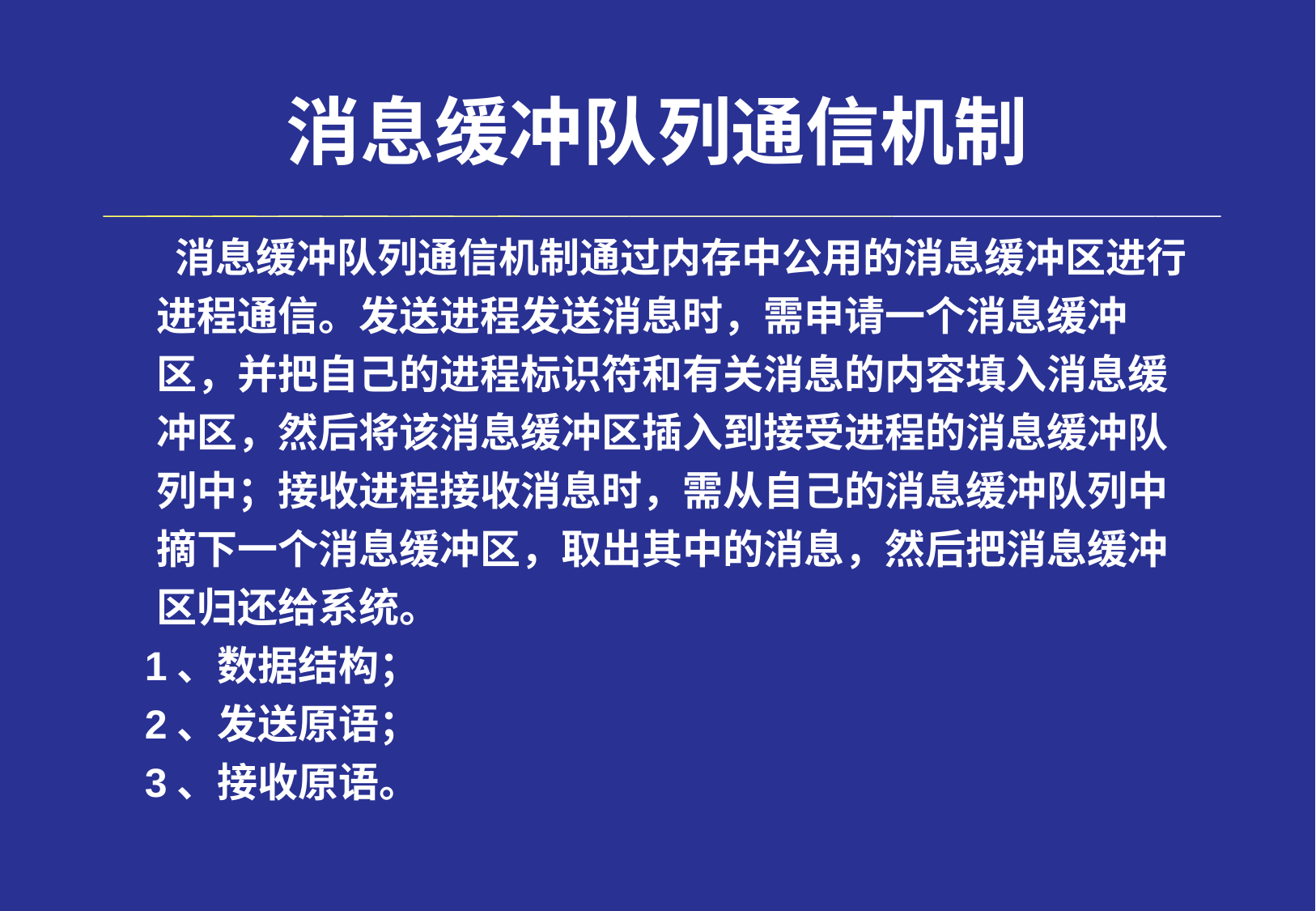

# 消息缓冲队列通信机制
      消息缓冲队列通信机制通过内存中公用的消息缓冲区进行进程通信。发送进程发送消息时，需申请一个消息缓冲区，并把自己的进程标识符和有关消息的内容填入消息缓冲区，然后将该消息缓冲区插入到接受进程的消息缓冲队列中；接收进程接收消息时，需从自己的消息缓冲队列中摘下一个消息缓冲区，取出其中的消息，然后把消息缓冲区归还给系统。
   1、数据结构；
   2、发送原语；
   3、接收原语。